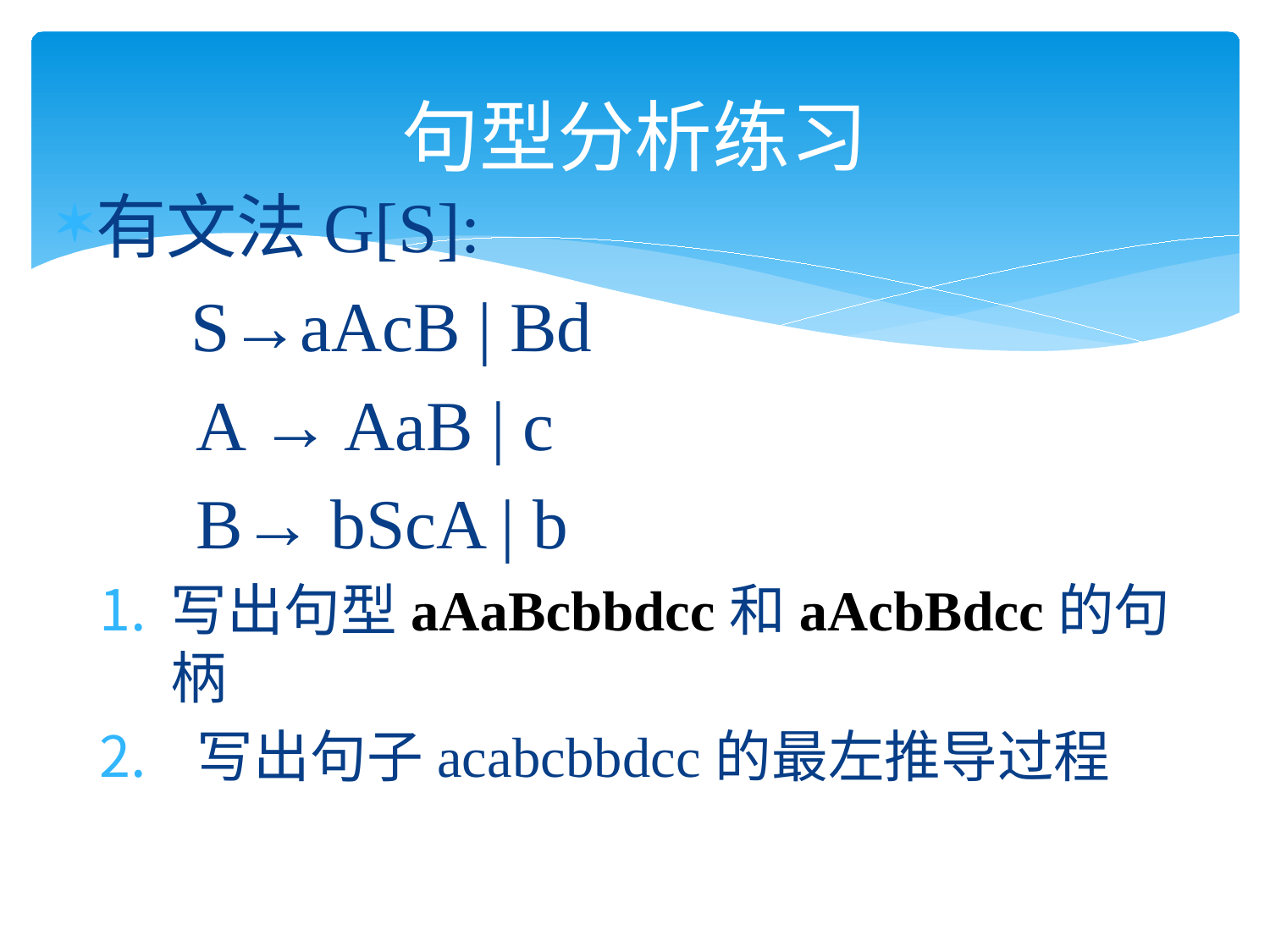

# 句型分析练习
有文法G[S]:
 S→aAcB | Bd
 A → AaB | c
 B→ bScA | b
写出句型aAaBcbbdcc和aAcbBdcc的句柄
 写出句子acabcbbdcc的最左推导过程